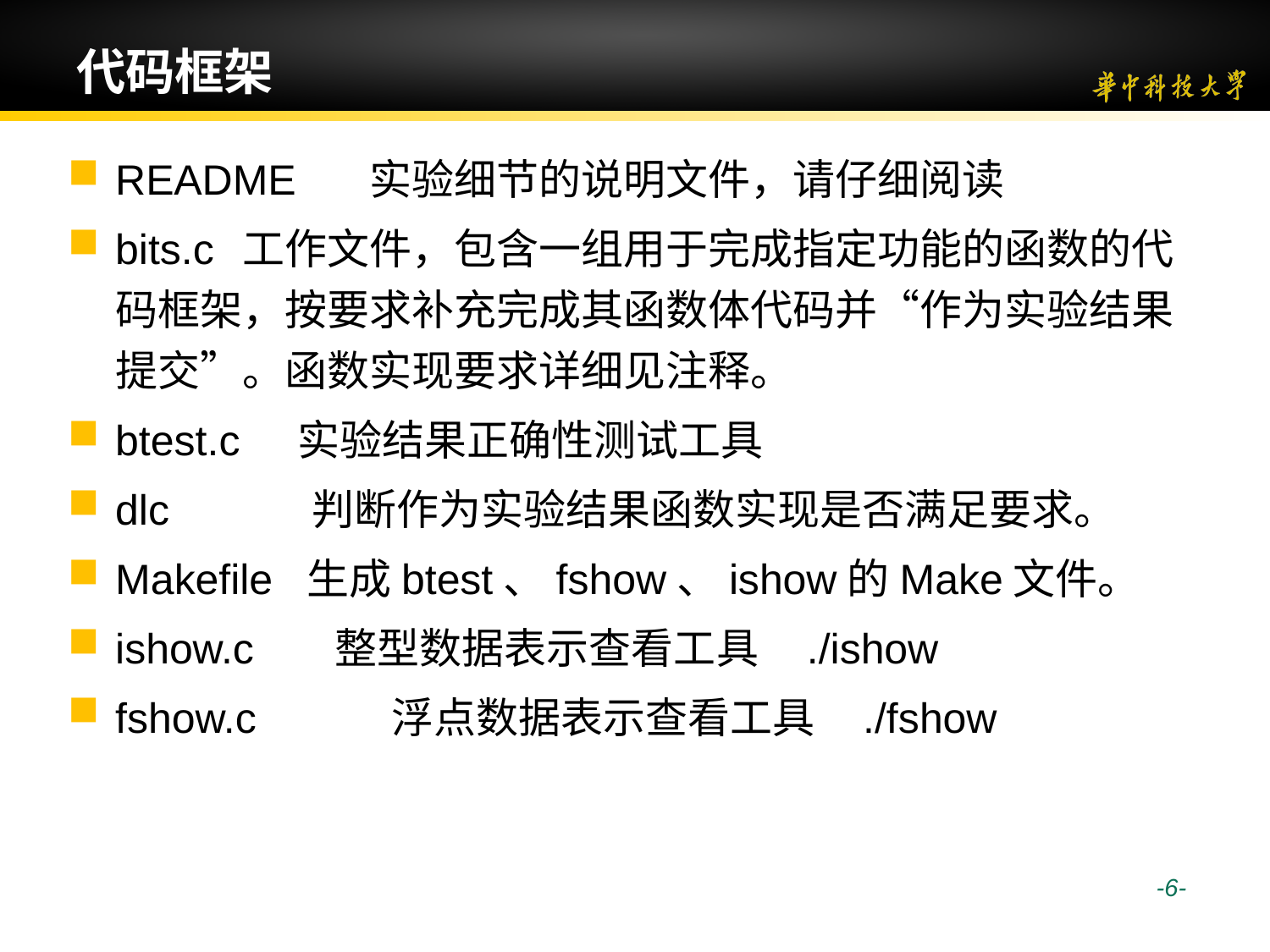

# 代码框架
README	实验细节的说明文件，请仔细阅读
bits.c	工作文件，包含一组用于完成指定功能的函数的代码框架，按要求补充完成其函数体代码并“作为实验结果提交”。函数实现要求详细见注释。
btest.c    实验结果正确性测试工具
dlc 	     判断作为实验结果函数实现是否满足要求。
Makefile  生成btest、fshow、ishow的Make文件。
ishow.c      整型数据表示查看工具    ./ishow
fshow.c	 浮点数据表示查看工具    ./fshow

 -6-